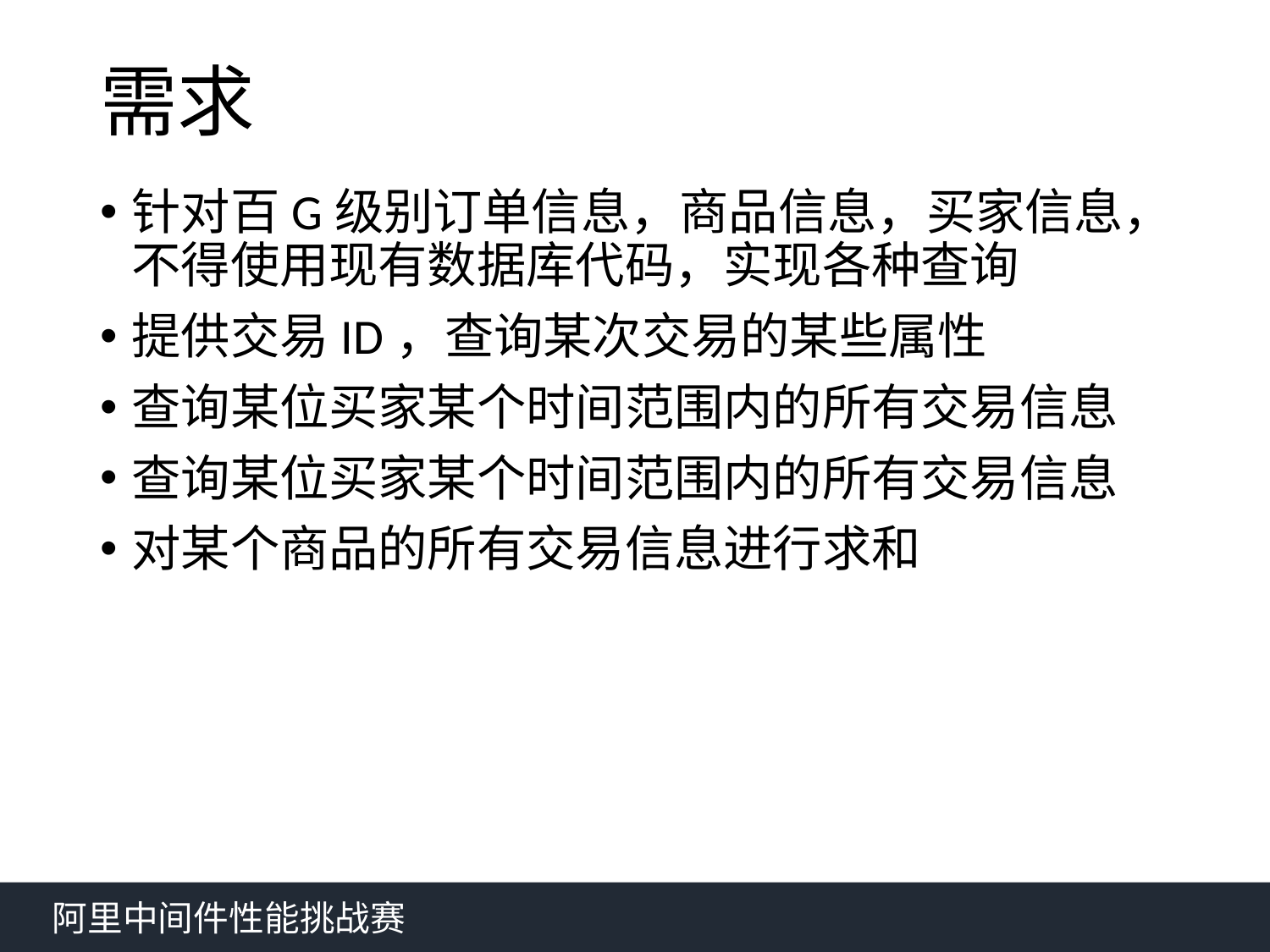

# 需求
针对百G级别订单信息，商品信息，买家信息，不得使用现有数据库代码，实现各种查询
提供交易ID，查询某次交易的某些属性
查询某位买家某个时间范围内的所有交易信息
查询某位买家某个时间范围内的所有交易信息
对某个商品的所有交易信息进行求和